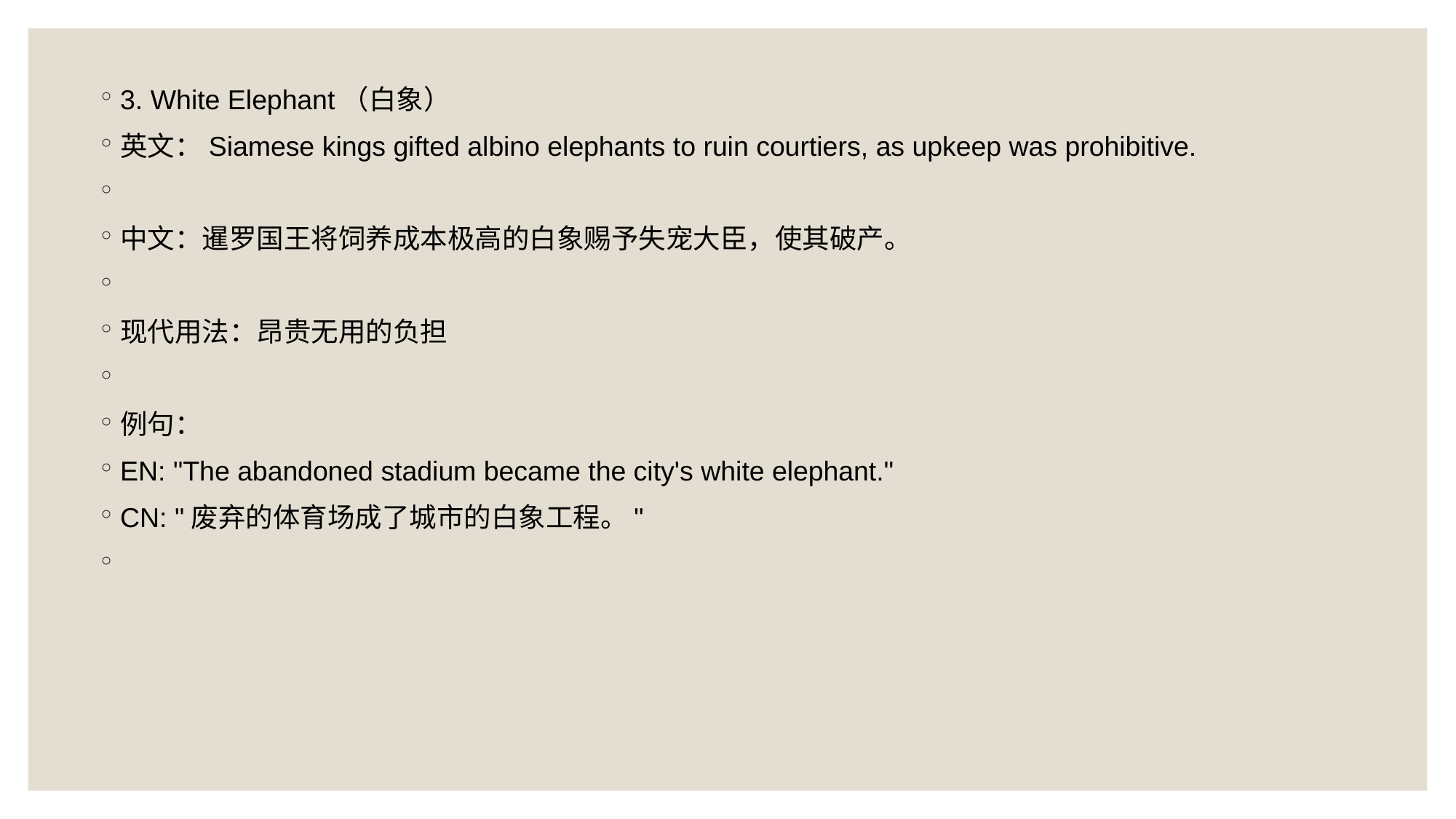

3. White Elephant（白象）
英文：Siamese kings gifted albino elephants to ruin courtiers, as upkeep was prohibitive.

中文：暹罗国王将饲养成本极高的白象赐予失宠大臣，使其破产。

现代用法：昂贵无用的负担

例句：
EN: "The abandoned stadium became the city's white elephant."
CN: "废弃的体育场成了城市的白象工程。"

#